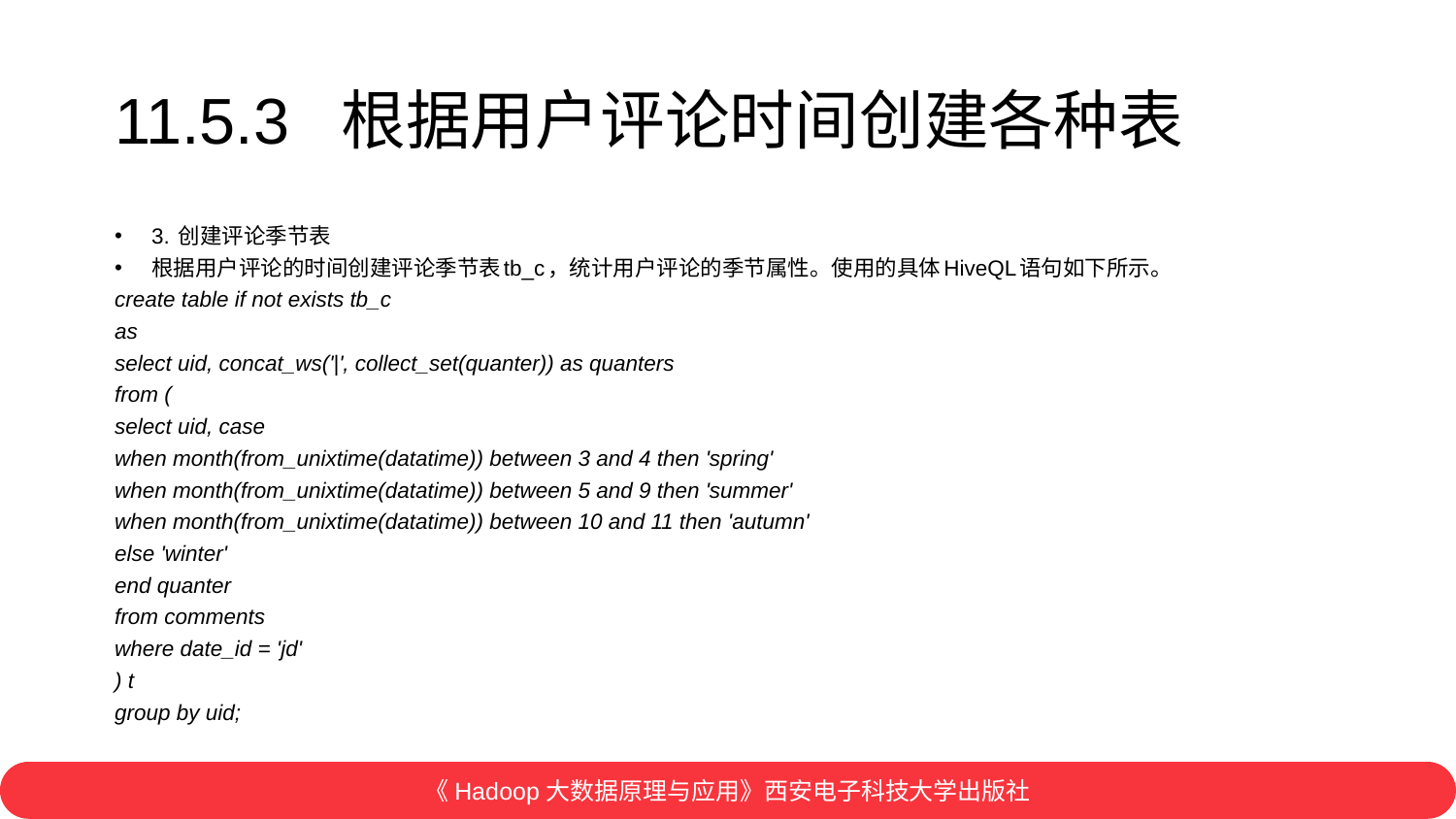

# 11.5.3  根据用户评论时间创建各种表
3. 创建评论季节表
根据用户评论的时间创建评论季节表tb_c，统计用户评论的季节属性。使用的具体HiveQL语句如下所示。
create table if not exists tb_c
as
select uid, concat_ws('|', collect_set(quanter)) as quanters
from (
select uid, case
when month(from_unixtime(datatime)) between 3 and 4 then 'spring'
when month(from_unixtime(datatime)) between 5 and 9 then 'summer'
when month(from_unixtime(datatime)) between 10 and 11 then 'autumn'
else 'winter'
end quanter
from comments
where date_id = 'jd'
) t
group by uid;